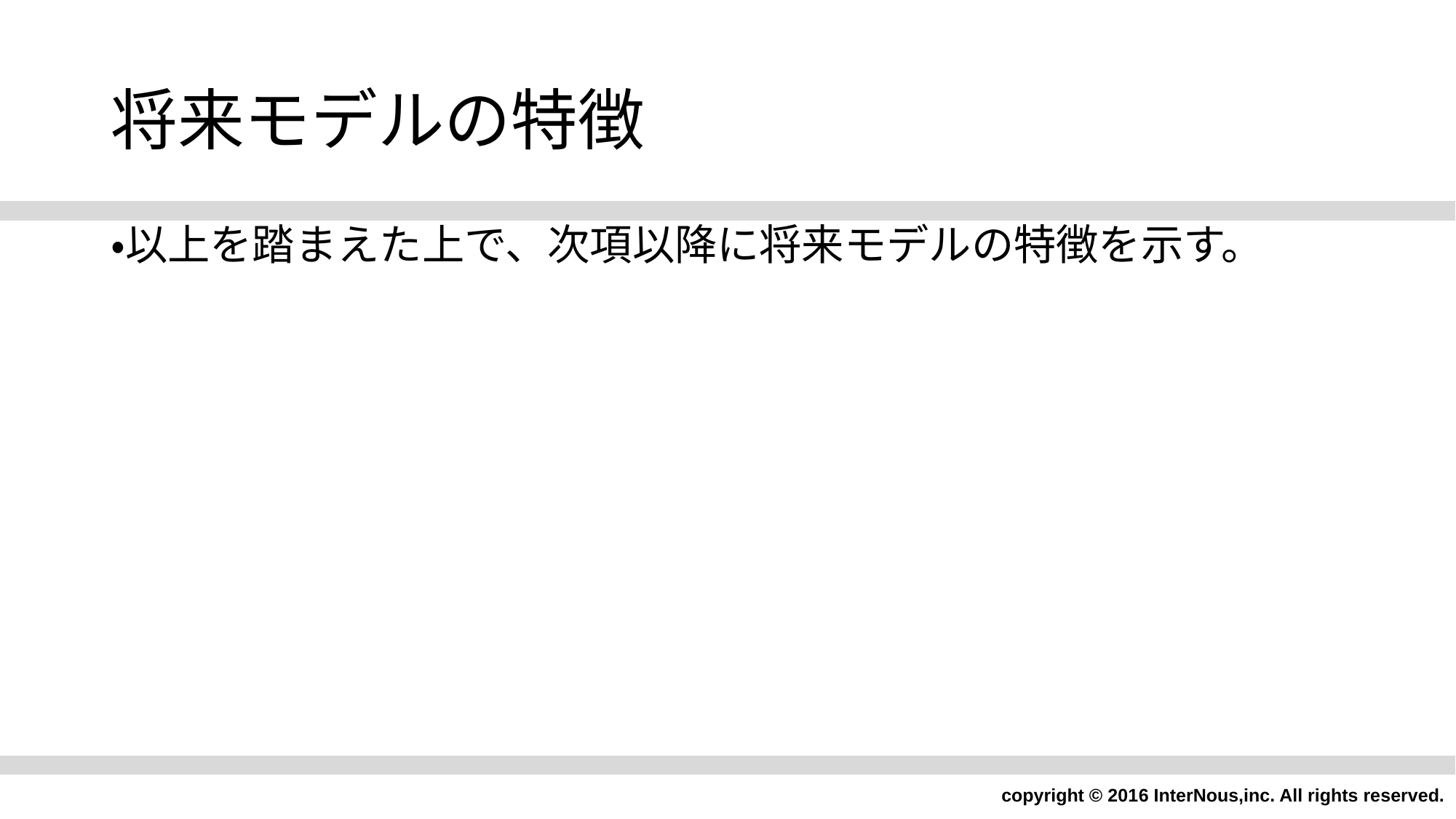

# 将来モデルの特徴

・以上を踏まえた上で、次項以降に将来モデルの特徴を示す。

copyright © 2016 InterNous,inc. All rights reserved.